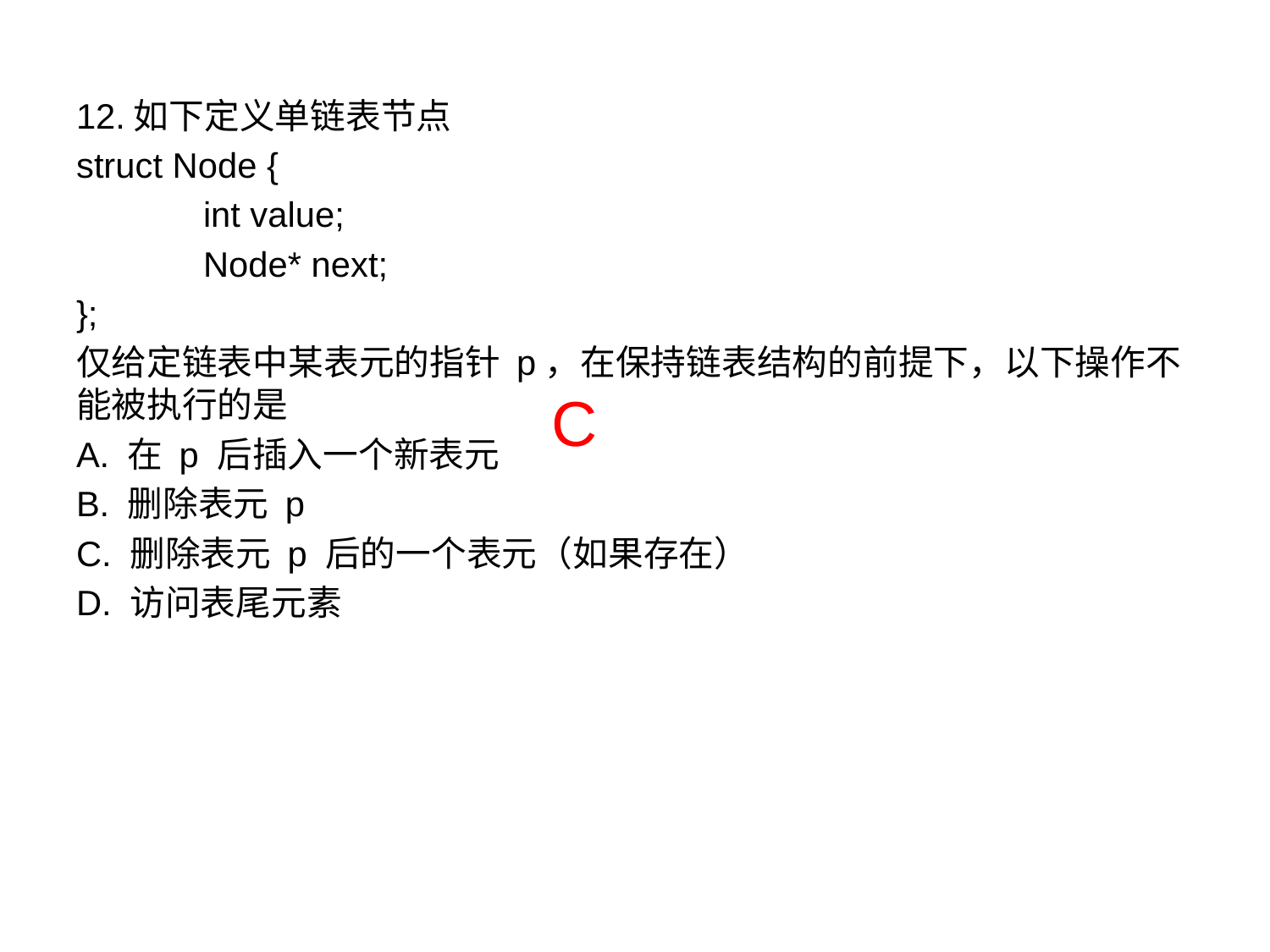

12.如下定义单链表节点
struct Node {
	int value;
	Node* next;
};
仅给定链表中某表元的指针 p，在保持链表结构的前提下，以下操作不能被执行的是
A. 在 p 后插入一个新表元
B. 删除表元 p
C. 删除表元 p 后的一个表元（如果存在）
D. 访问表尾元素

C